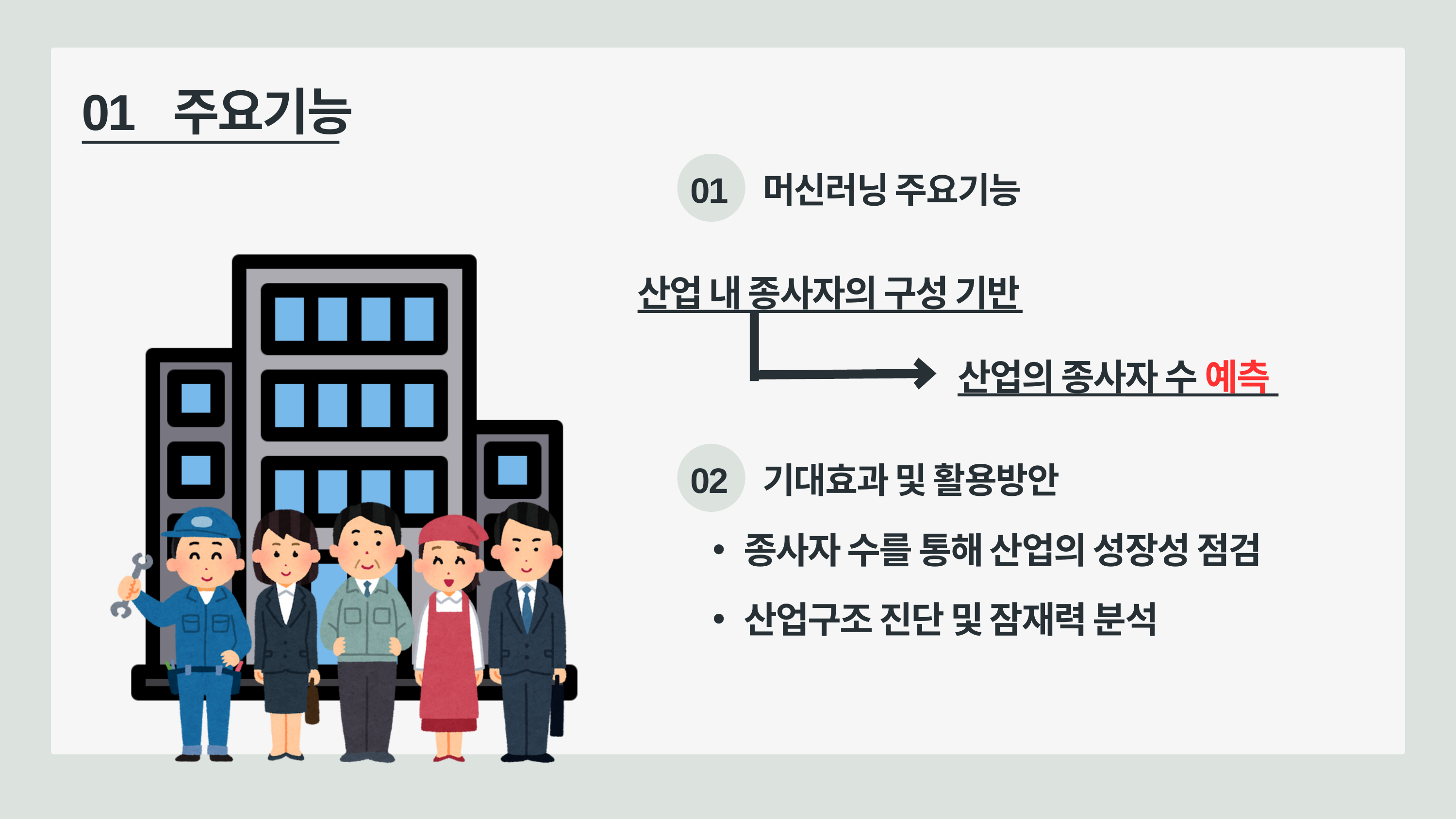

01  주요기능

01   머신러닝 주요기능

산업 내 종사자의 구성 기반

산업의 종사자 수 예측

02   기대효과 및 활용방안

종사자 수를 통해 산업의 성장성 점검
산업구조 진단 및 잠재력 분석